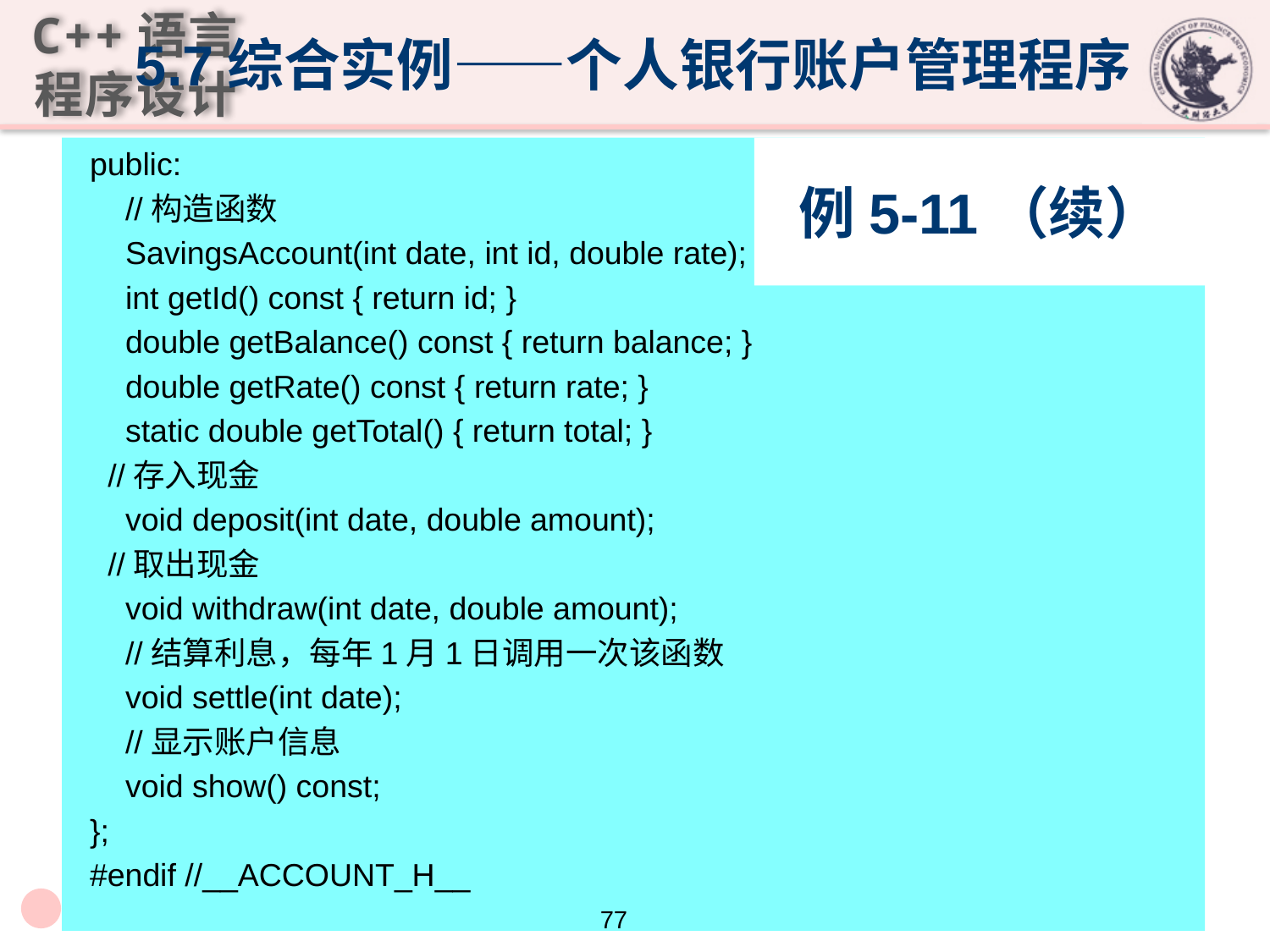

5.7综合实例——个人银行账户管理程序
public:
	//构造函数
	SavingsAccount(int date, int id, double rate);
	int getId() const { return id; }
	double getBalance() const { return balance; }
	double getRate() const { return rate; }
	static double getTotal() { return total; }
  //存入现金
	void deposit(int date, double amount);
  //取出现金
	void withdraw(int date, double amount);
	//结算利息，每年1月1日调用一次该函数
	void settle(int date);
	//显示账户信息
	void show() const;
};
#endif //__ACCOUNT_H__
# 例5-11（续）
77